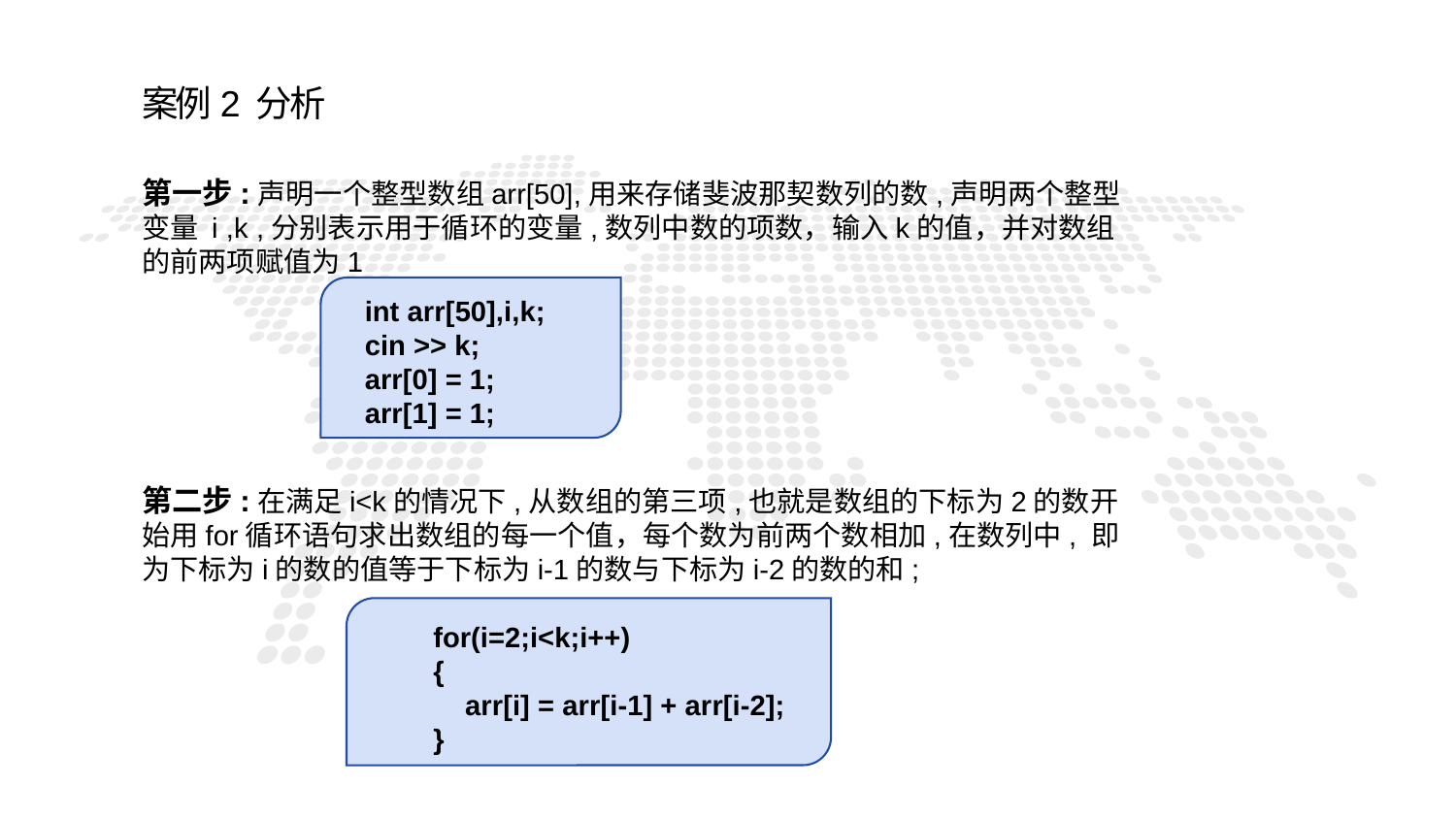

案例2 分析
第一步:声明一个整型数组arr[50],用来存储斐波那契数列的数,声明两个整型变量 i ,k ,分别表示用于循环的变量,数列中数的项数，输入k的值，并对数组的前两项赋值为1 ;

int arr[50],i,k;
cin >> k;
arr[0] = 1;
arr[1] = 1;
第二步:在满足i<k的情况下,从数组的第三项,也就是数组的下标为2的数开始用for循环语句求出数组的每一个值，每个数为前两个数相加,在数列中, 即为下标为i的数的值等于下标为i-1的数与下标为i-2的数的和;

for(i=2;i<k;i++)
{
    arr[i] = arr[i-1] + arr[i-2];
}